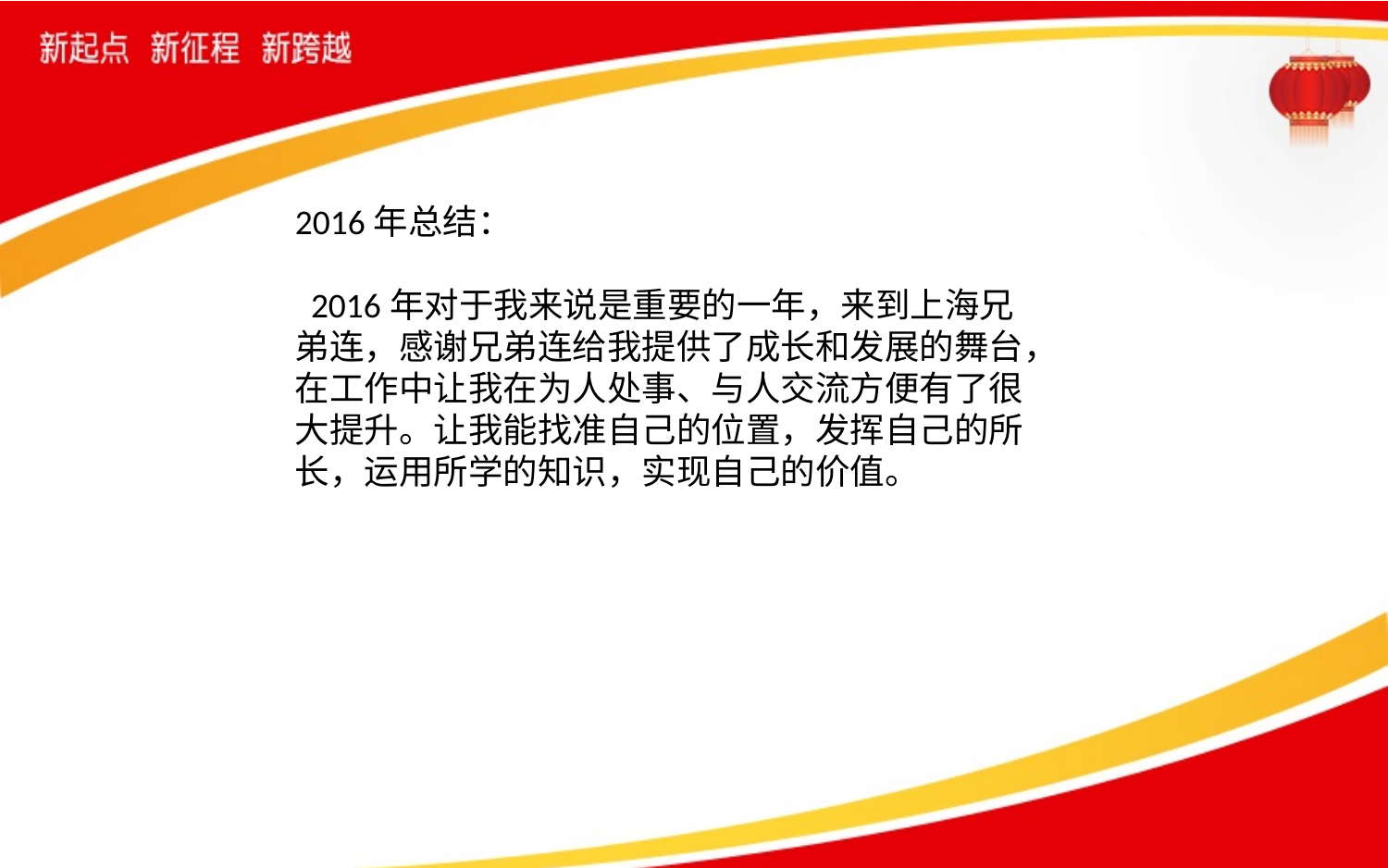

2016年总结：

  2016年对于我来说是重要的一年，来到上海兄弟连，感谢兄弟连给我提供了成长和发展的舞台，在工作中让我在为人处事、与人交流方便有了很大提升。让我能找准自己的位置，发挥自己的所长，运用所学的知识，实现自己的价值。